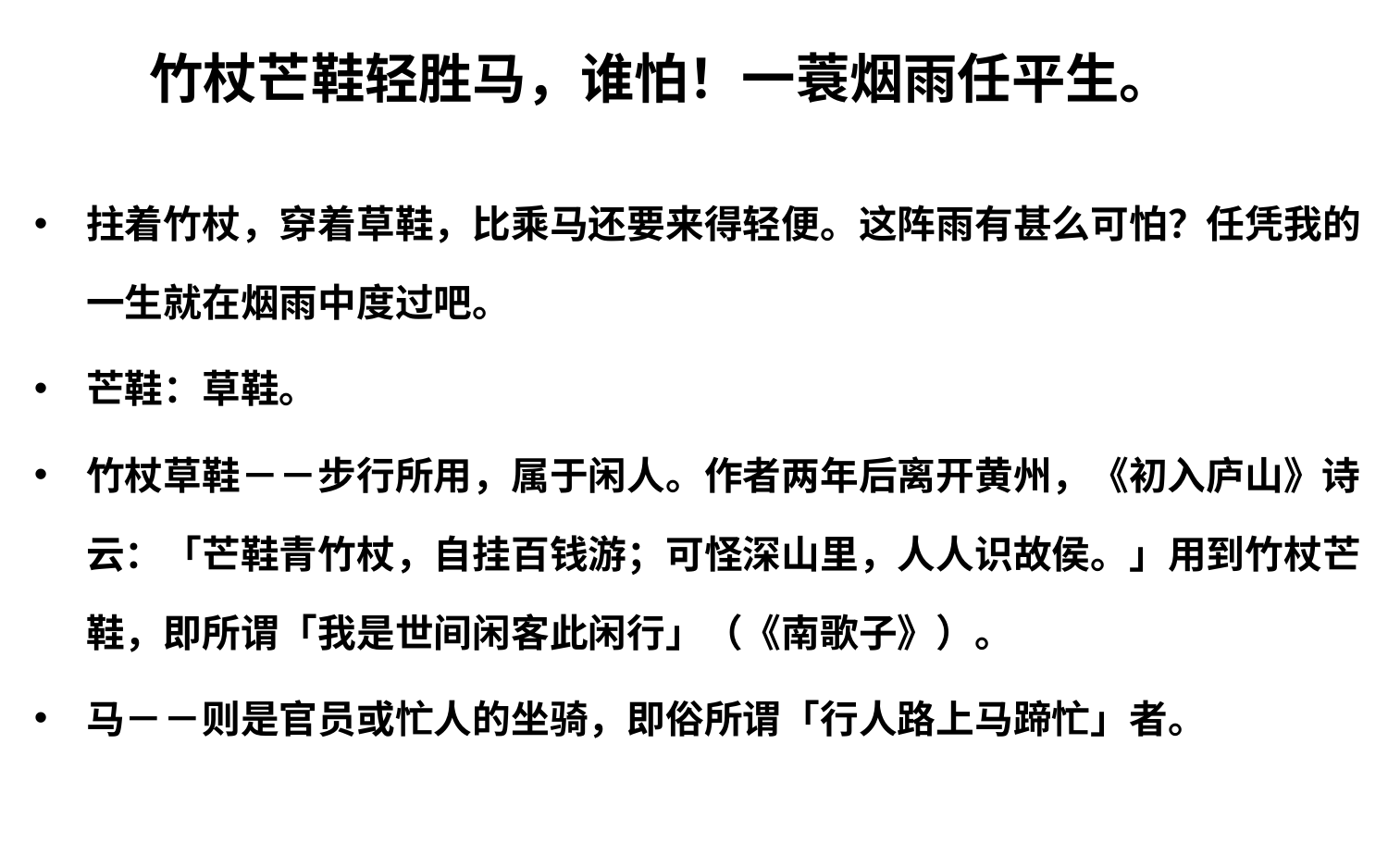

# 竹杖芒鞋轻胜马，谁怕！一蓑烟雨任平生。
拄着竹杖，穿着草鞋，比乘马还要来得轻便。这阵雨有甚么可怕？任凭我的一生就在烟雨中度过吧。
芒鞋：草鞋。
竹杖草鞋－－步行所用，属于闲人。作者两年后离开黄州，《初入庐山》诗云：「芒鞋青竹杖，自挂百钱游；可怪深山里，人人识故侯。」用到竹杖芒鞋，即所谓「我是世间闲客此闲行」（《南歌子》）。
马－－则是官员或忙人的坐骑，即俗所谓「行人路上马蹄忙」者。